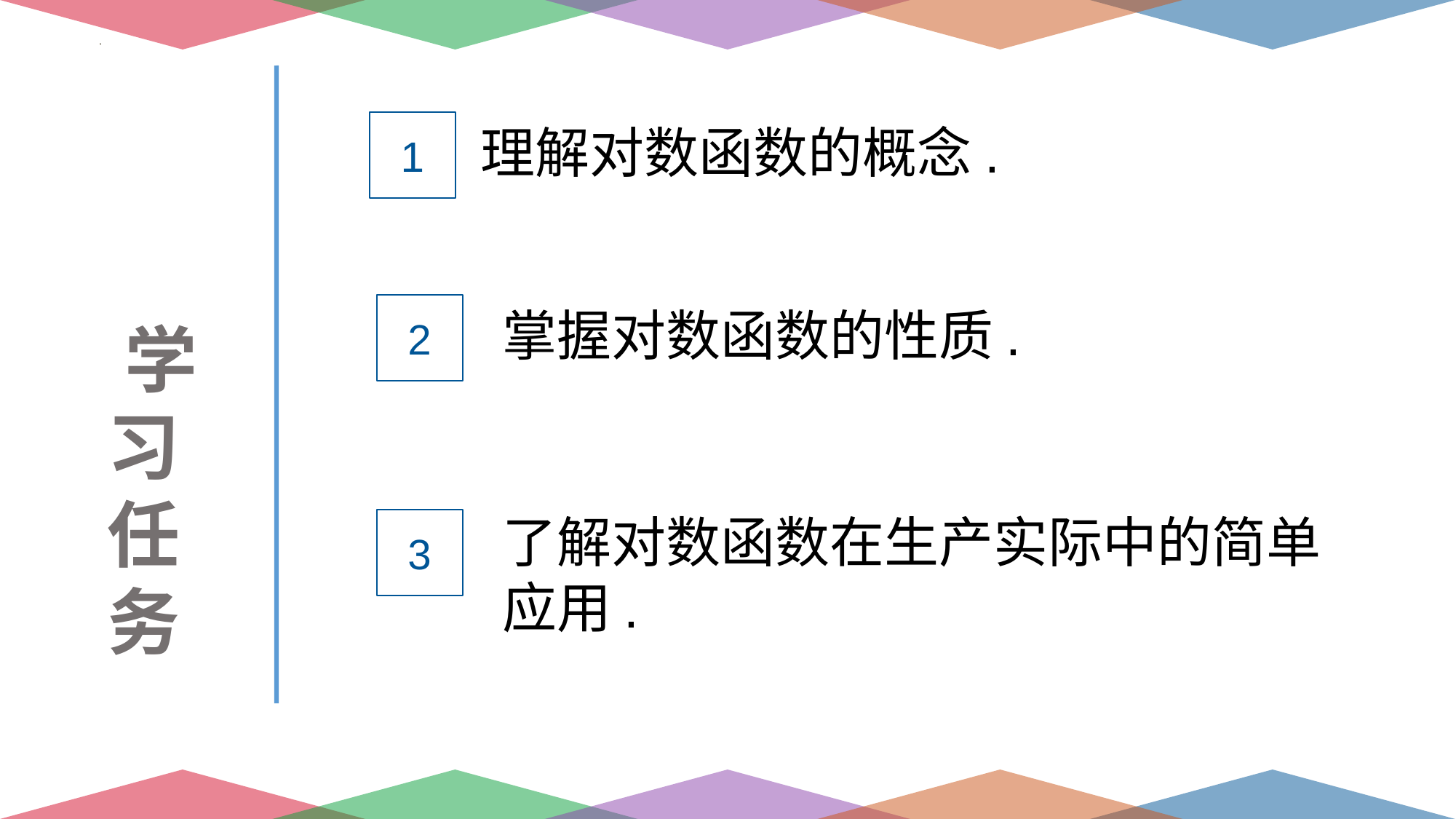

1
理解对数函数的概念.

2
掌握对数函数的性质.
 学习任务
了解对数函数在生产实际中的简单应用.
3